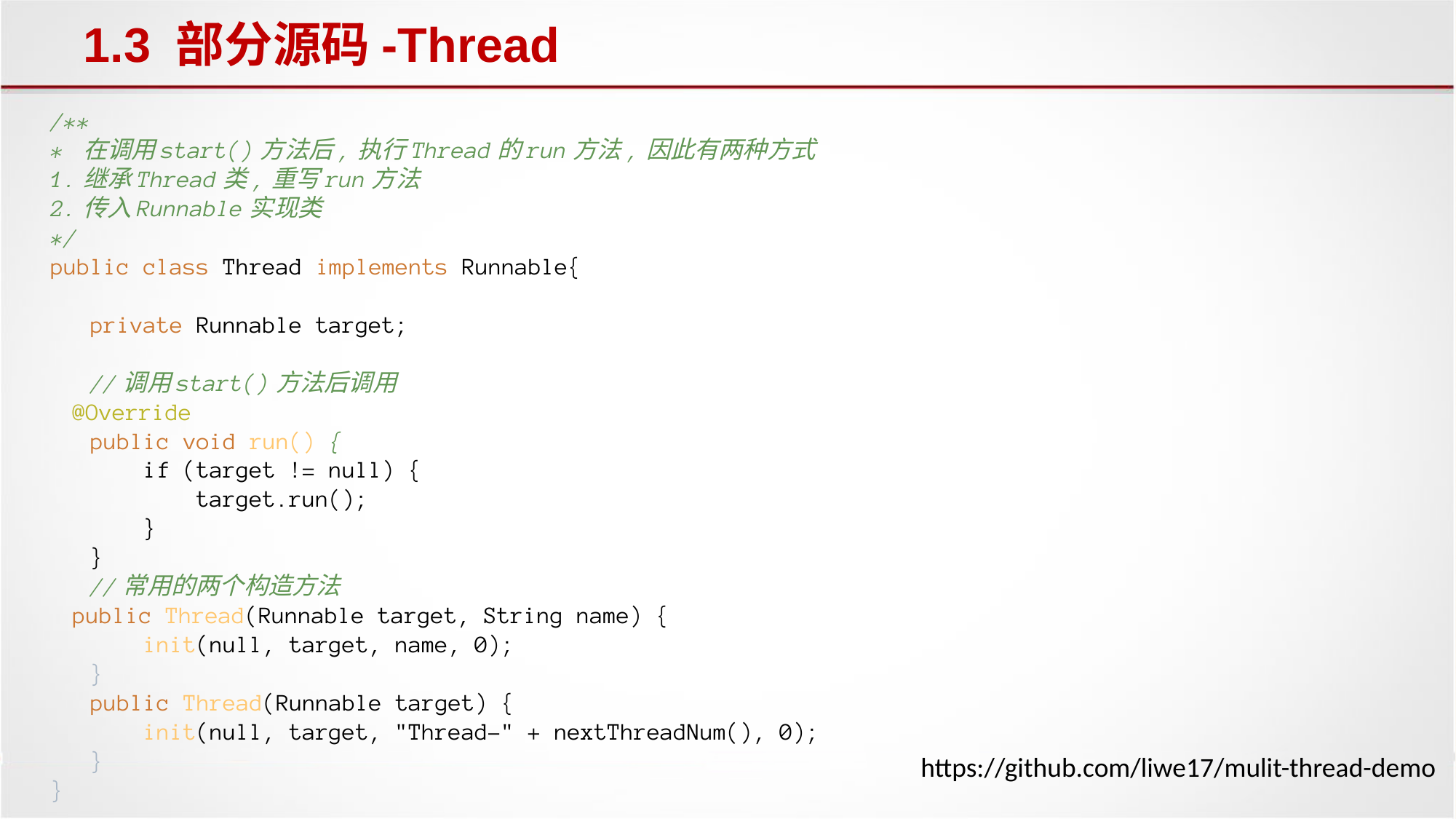

# 1.3 部分源码-Thread
/**
* 在调用start()方法后,执行Thread的run方法,因此有两种方式
1.继承Thread类,重写run方法
2.传入Runnable实现类
*/
public class Thread implements Runnable{
   private Runnable target;

   //调用start()方法后调用
   @Override
   public void run() {
       if (target != null) {
           target.run();
       }
   }
   //常用的两个构造方法
   public Thread(Runnable target, String name) {
       init(null, target, name, 0);
   }
   public Thread(Runnable target) {
       init(null, target, "Thread-" + nextThreadNum(), 0);
   }
}